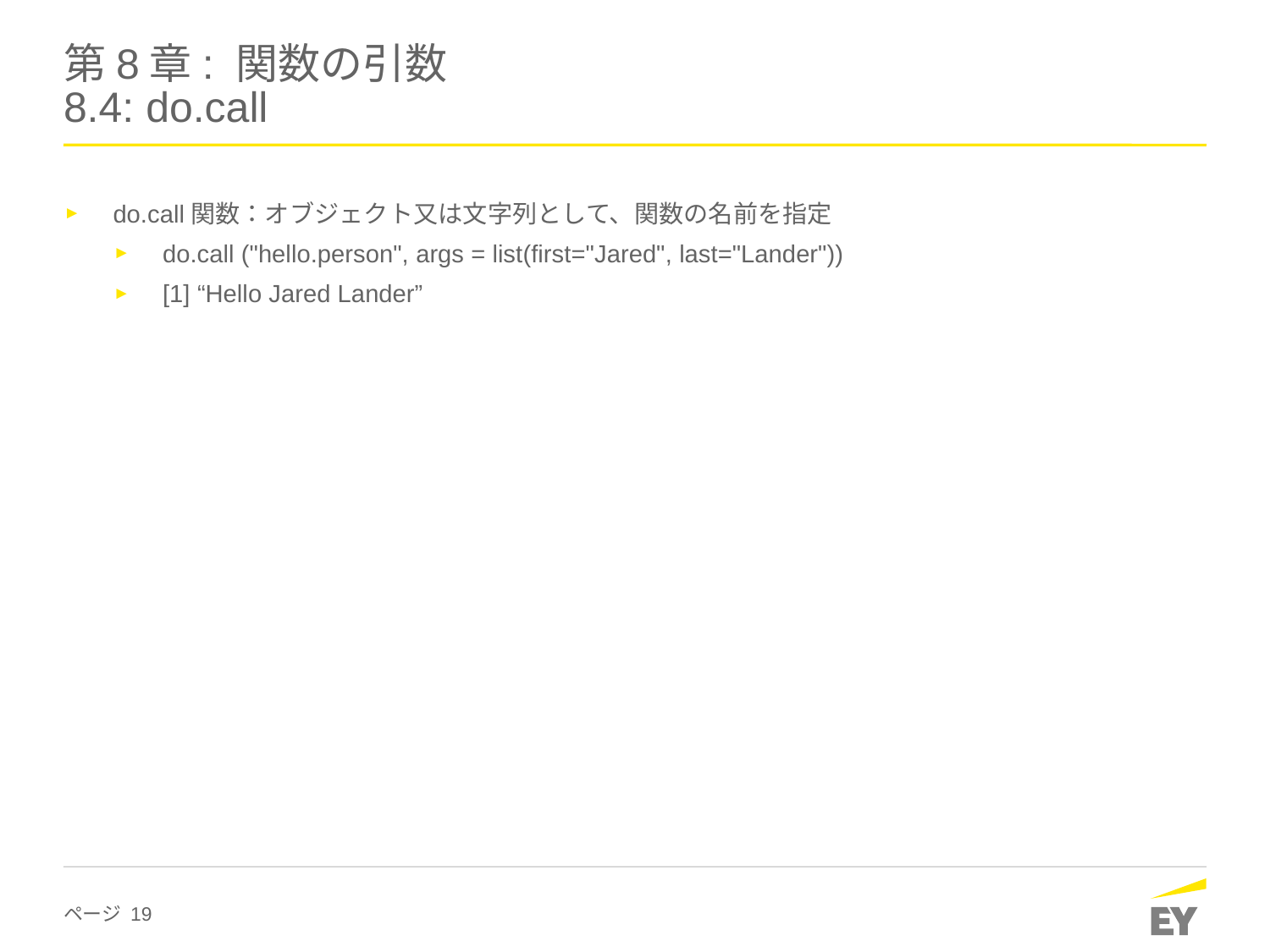

# 第8章: 関数の引数 8.4: do.call
do.call関数：オブジェクト又は文字列として、関数の名前を指定
do.call ("hello.person", args = list(first="Jared", last="Lander"))
[1] “Hello Jared Lander”